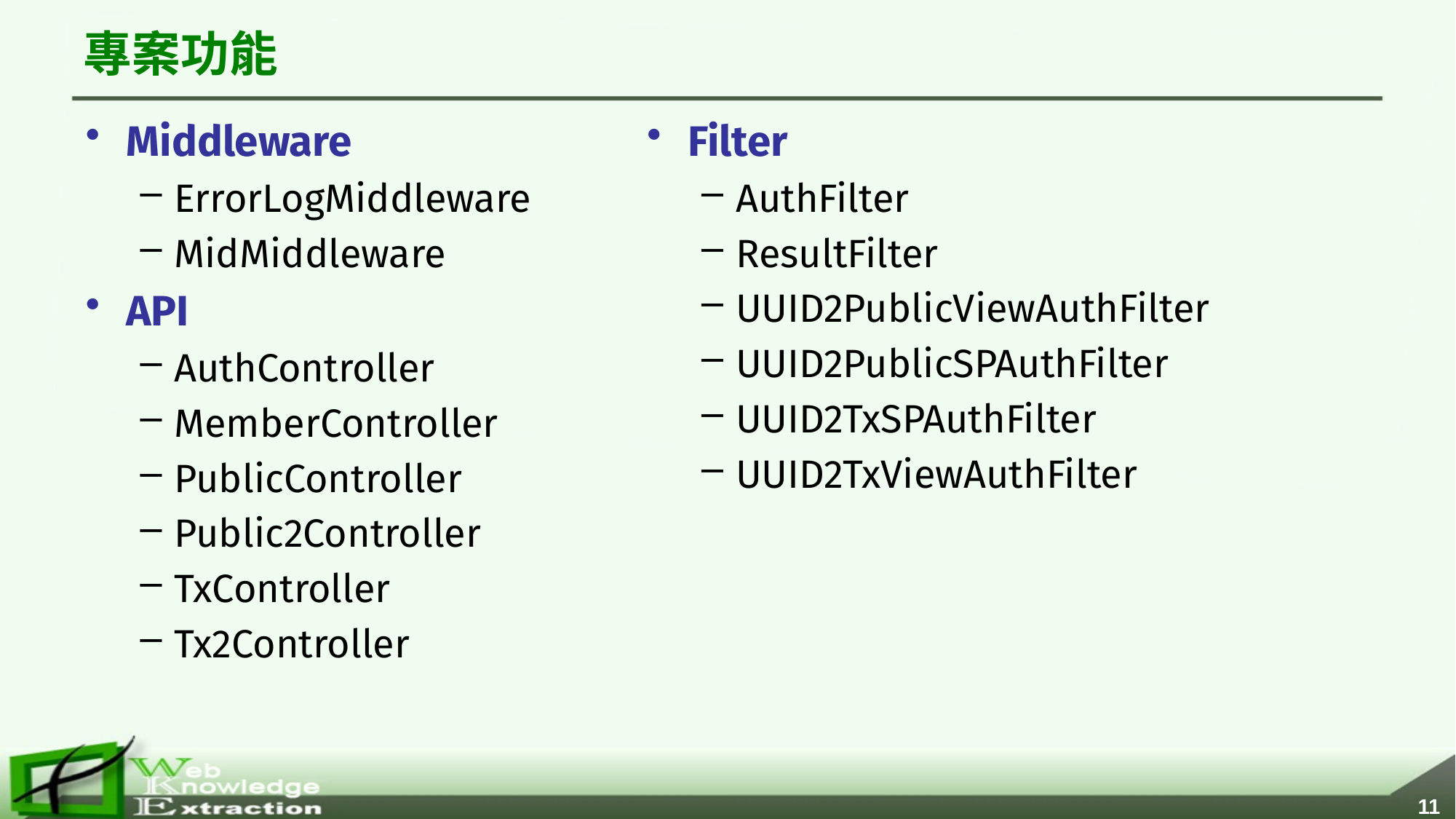

# 專案功能
Middleware
ErrorLogMiddleware
MidMiddleware
API
AuthController
MemberController
PublicController
Public2Controller
TxController
Tx2Controller
Filter
AuthFilter
ResultFilter
UUID2PublicViewAuthFilter
UUID2PublicSPAuthFilter
UUID2TxSPAuthFilter
UUID2TxViewAuthFilter
11